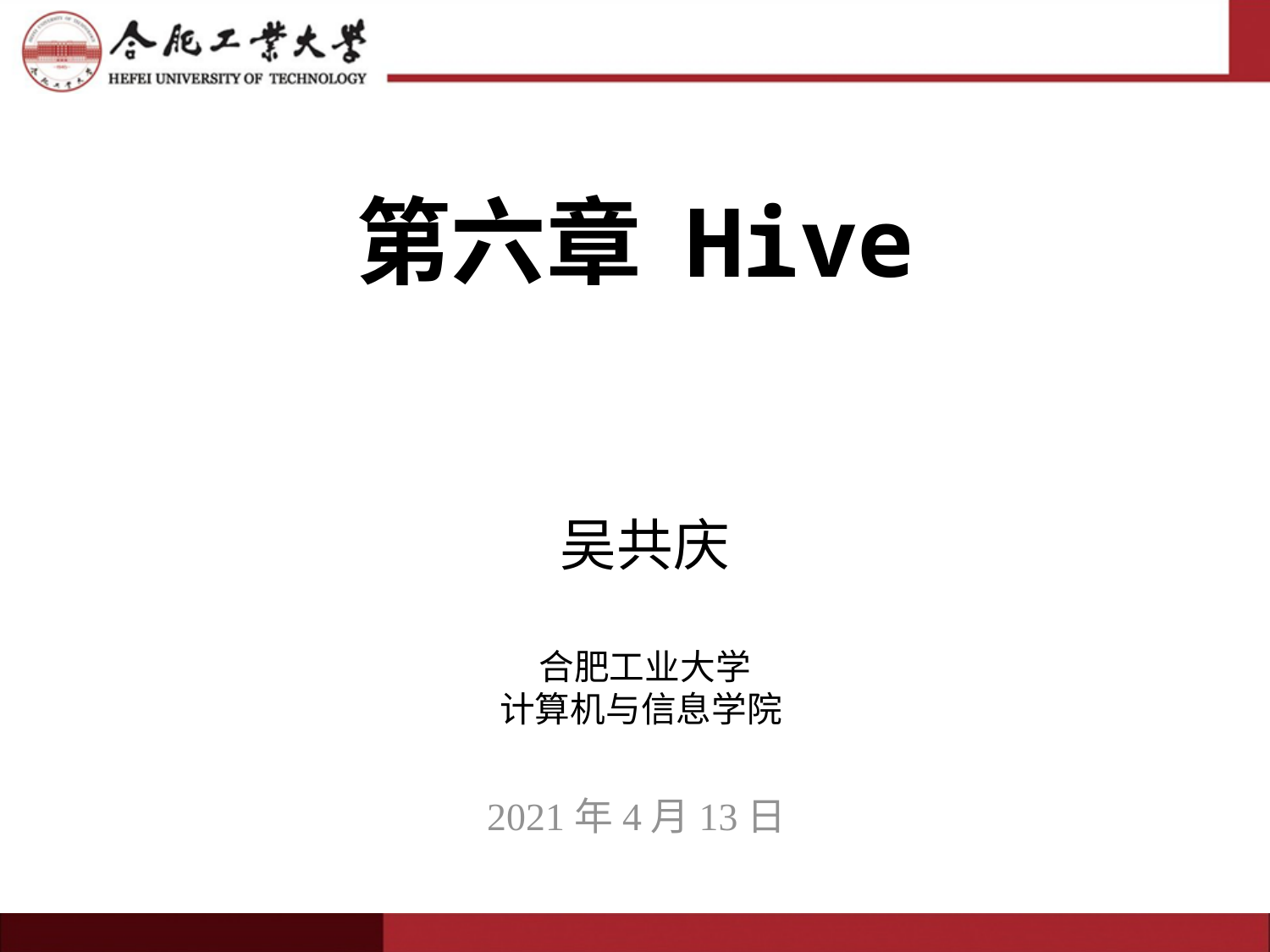

# 第六章 Hive
吴共庆

合肥工业大学
计算机与信息学院

2021年4月13日